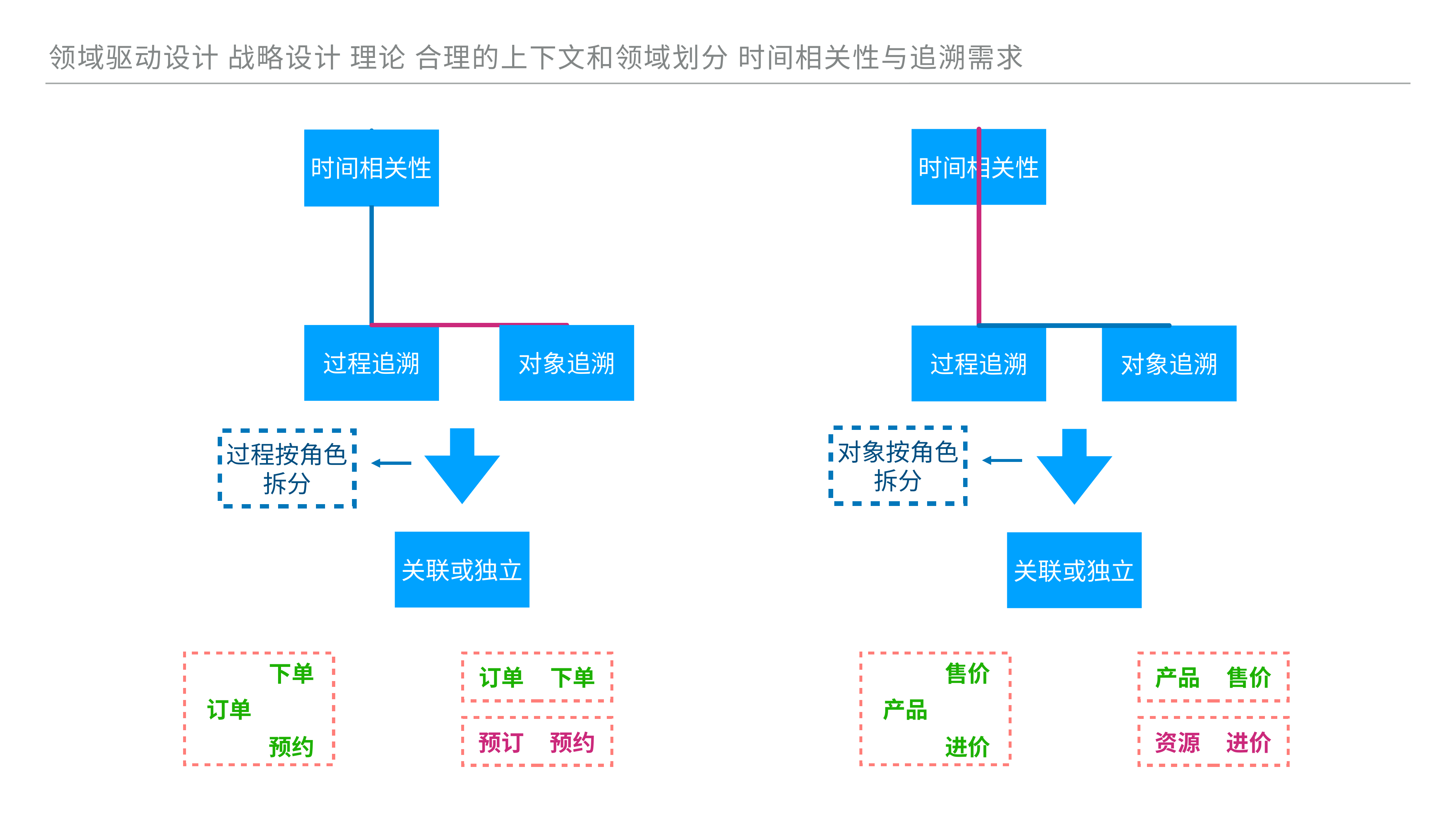

领域驱动设计 战略设计 理论 合理的上下文和领域划分 时间相关性与追溯需求
时间相关性
时间相关性
时间顺序相关
过程追溯
对象追溯
过程追溯
对象追溯
对象按角色拆分

过程按角色拆分

关联或独立
关联或独立

下单
订单
预约

售价
产品
进价

订单
下单

预订
预约

产品
售价

资源
进价